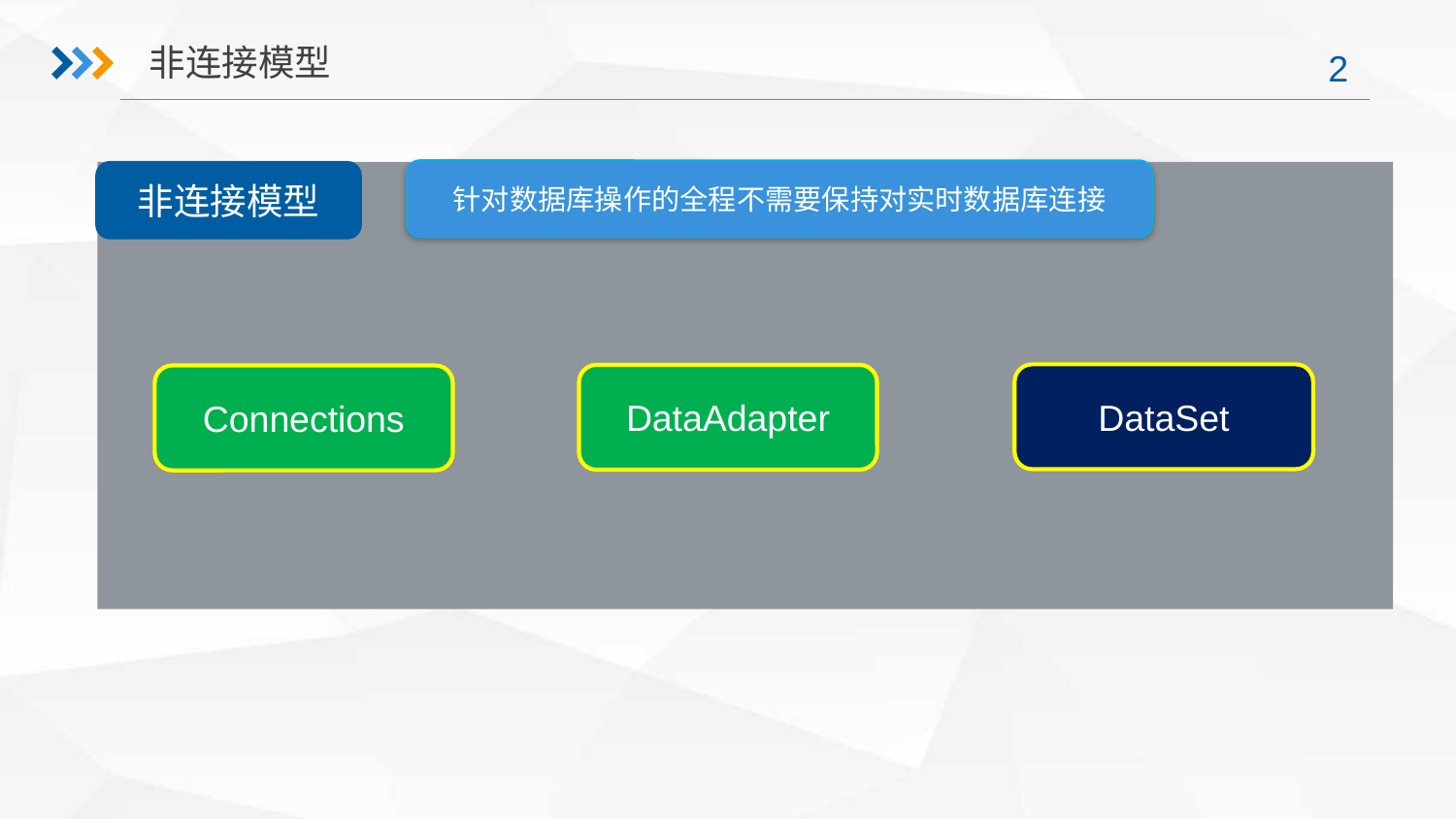

非连接模型
针对数据库操作的全程不需要保持对实时数据库连接

非连接模型
DataSet
DataAdapter
Connections